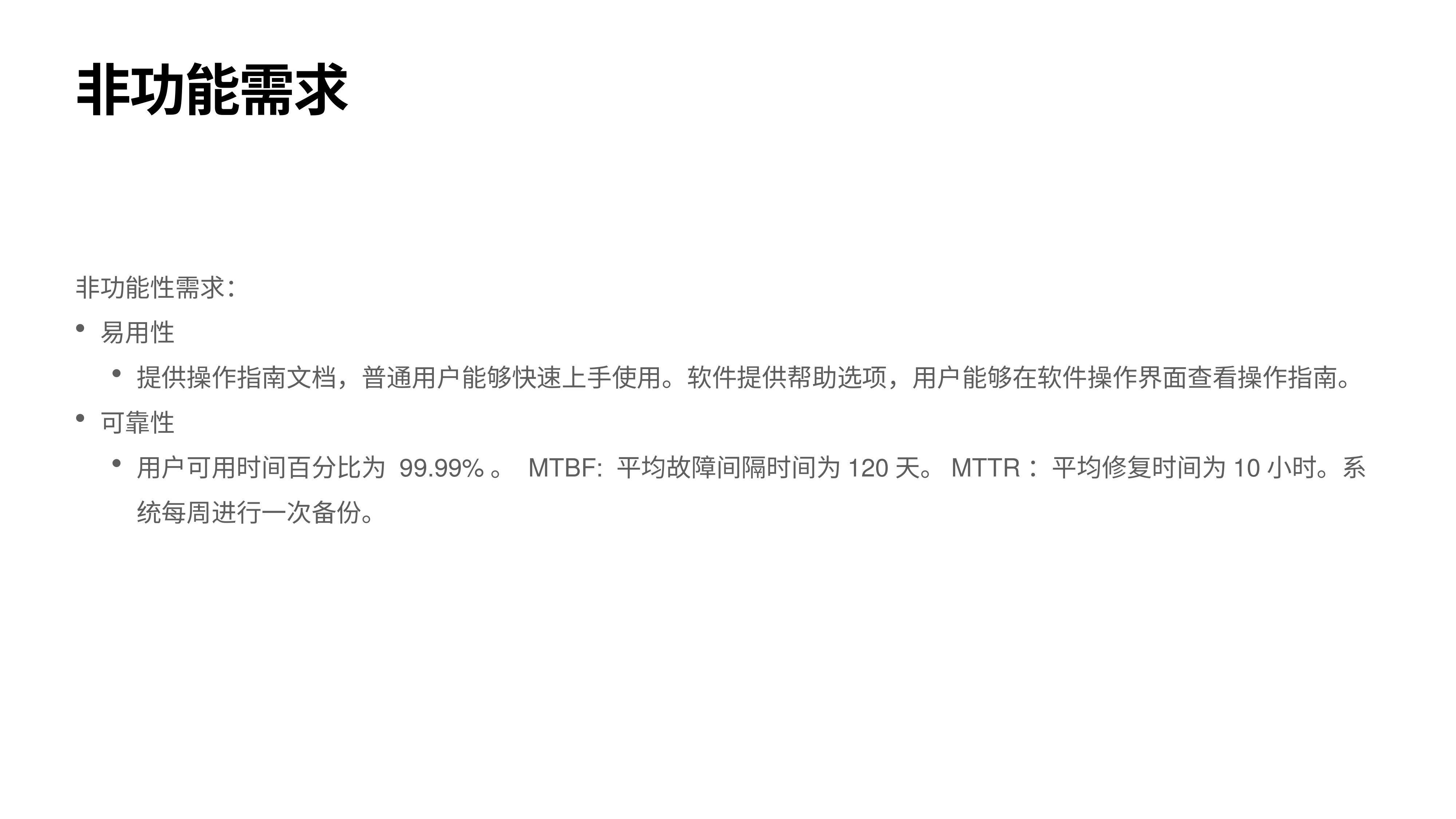

# 非功能需求
非功能性需求：
易用性
提供操作指南文档，普通用户能够快速上手使用。软件提供帮助选项，用户能够在软件操作界面查看操作指南。
可靠性
用户可用时间百分比为 99.99%。 MTBF: 平均故障间隔时间为120天。MTTR：平均修复时间为10小时。系统每周进行一次备份。